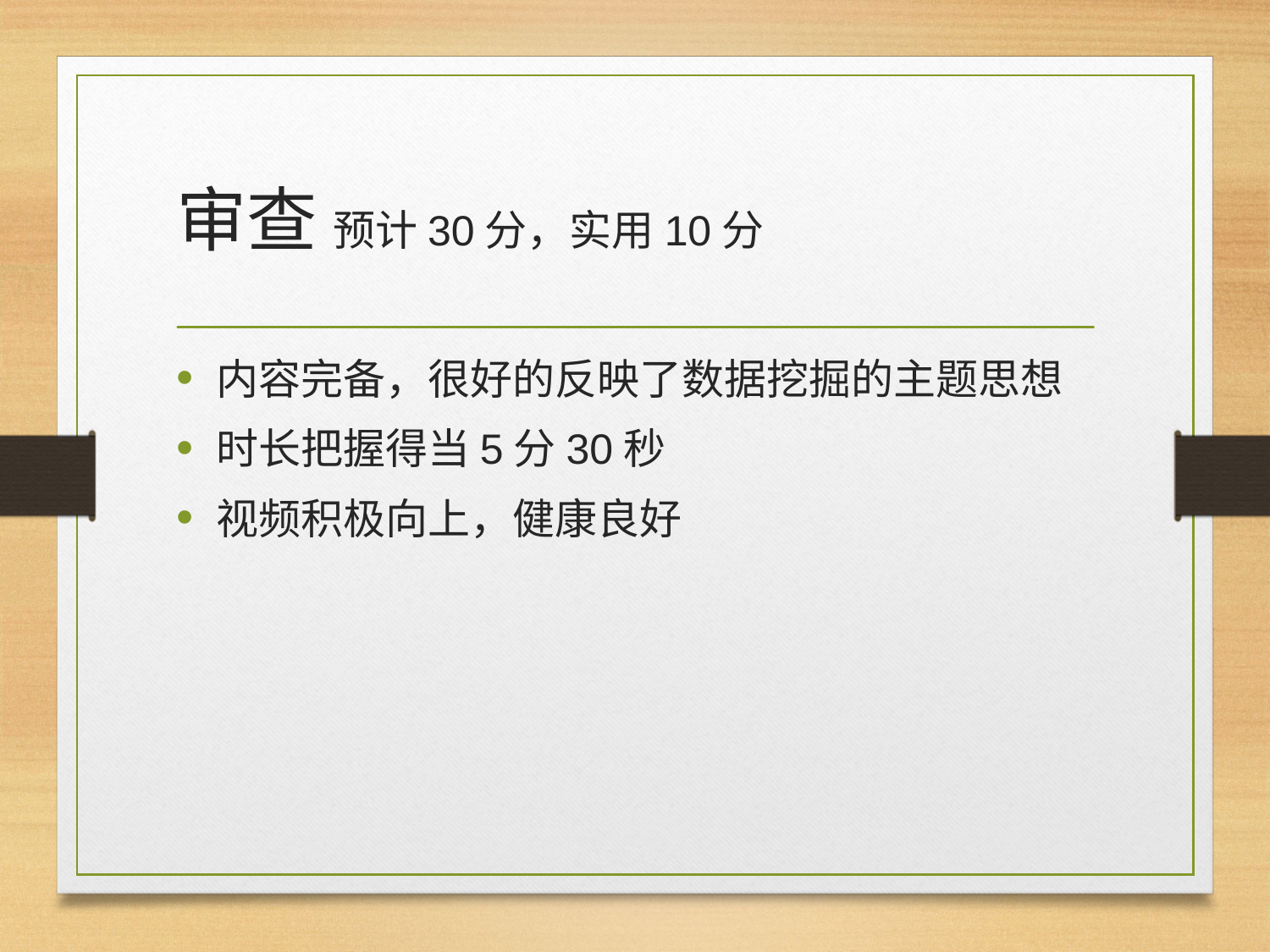

# 审查 预计30分，实用10分
内容完备，很好的反映了数据挖掘的主题思想
时长把握得当5分30秒
视频积极向上，健康良好